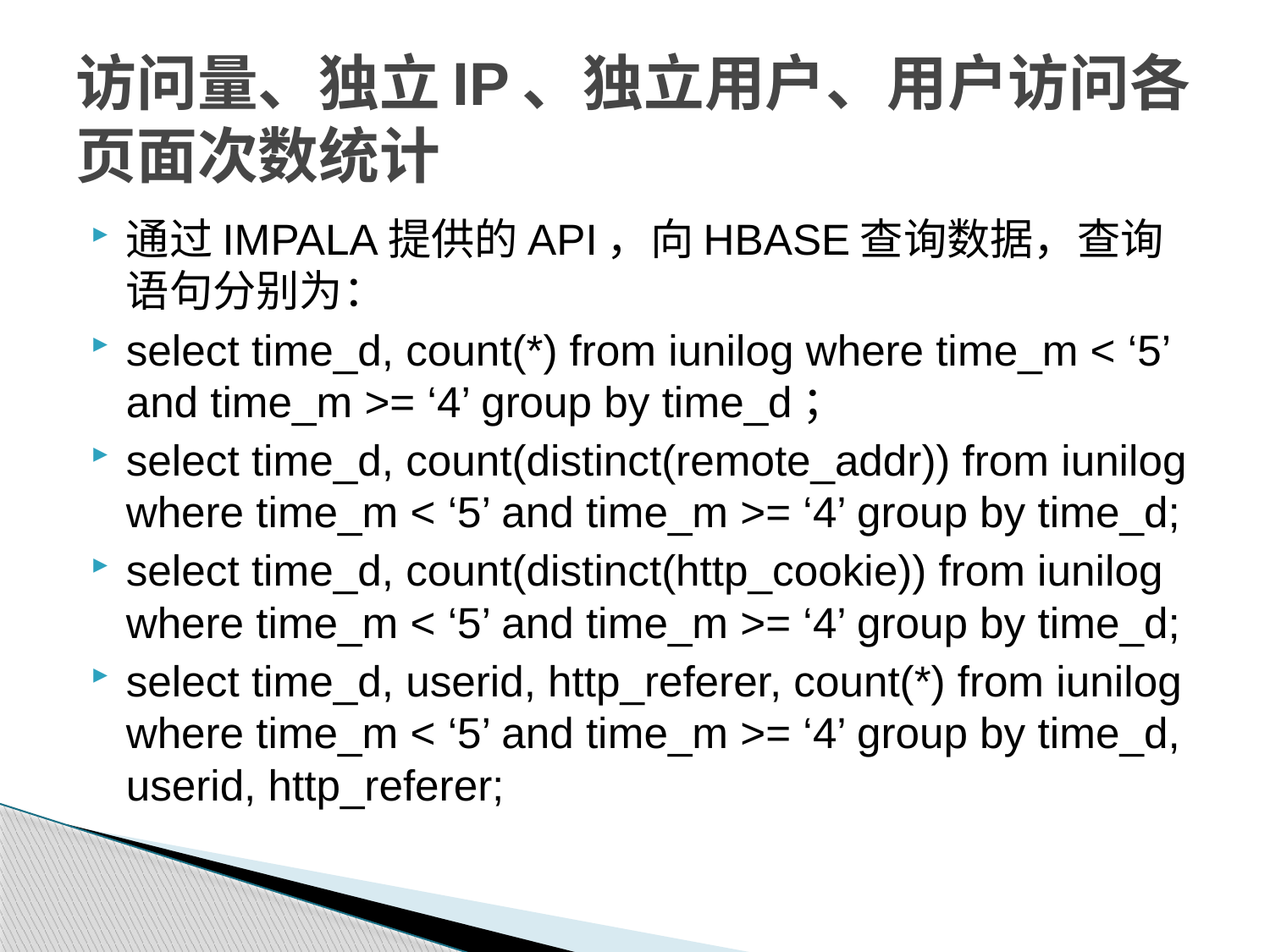

# 访问量、独立IP、独立用户、用户访问各页面次数统计
通过IMPALA提供的API，向HBASE查询数据，查询语句分别为：
select time_d, count(*) from iunilog where time_m < ‘5’ and time_m >= ‘4’ group by time_d；
select time_d, count(distinct(remote_addr)) from iunilog where time_m < ‘5’ and time_m >= ‘4’ group by time_d;
select time_d, count(distinct(http_cookie)) from iunilog where time_m < ‘5’ and time_m >= ‘4’ group by time_d;
select time_d, userid, http_referer, count(*) from iunilog where time_m < ‘5’ and time_m >= ‘4’ group by time_d, userid, http_referer;